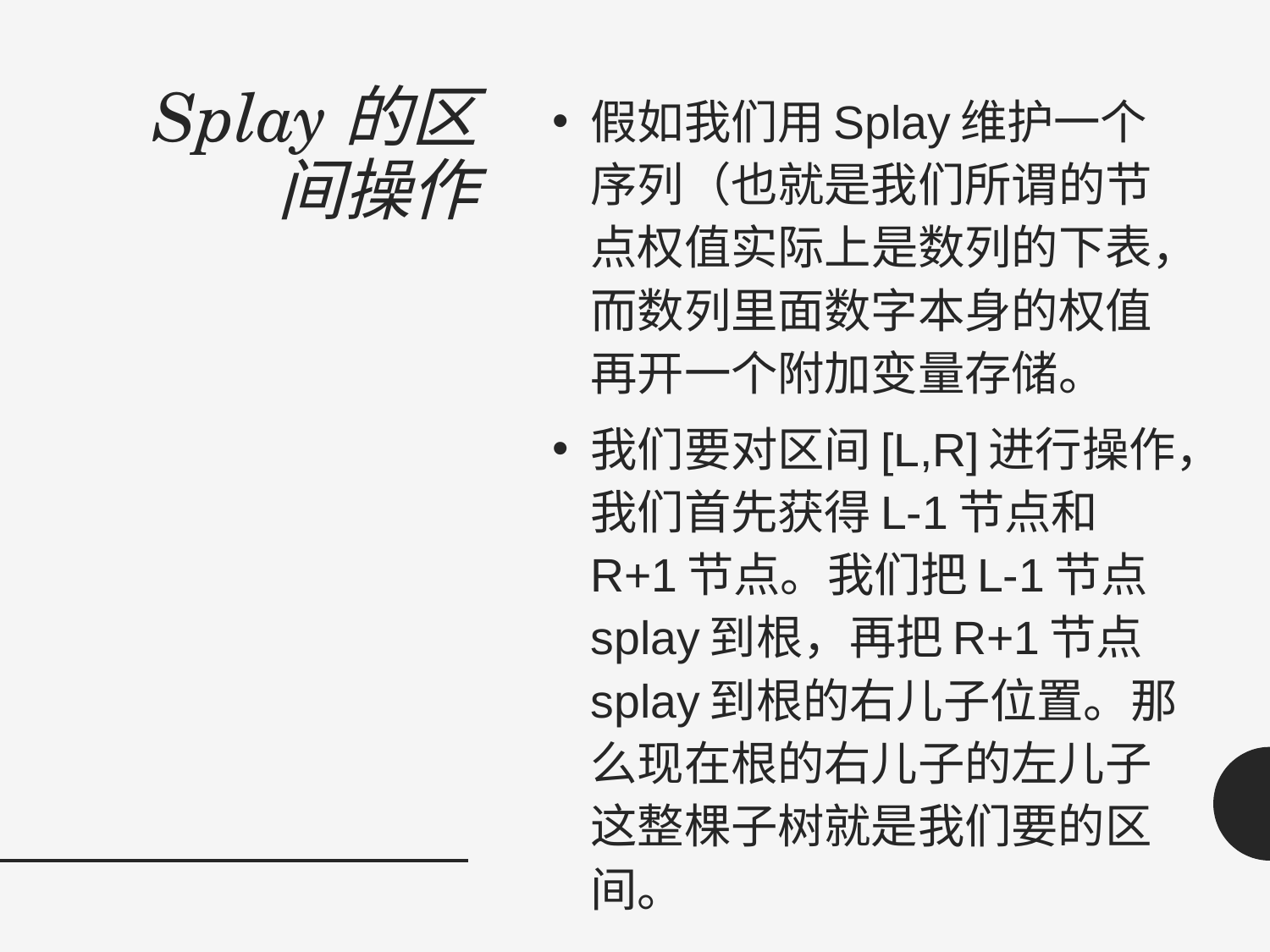

Splay的区间操作
假如我们用Splay维护一个序列（也就是我们所谓的节点权值实际上是数列的下表，而数列里面数字本身的权值再开一个附加变量存储。
我们要对区间[L,R]进行操作，我们首先获得L-1节点和R+1节点。我们把L-1节点splay到根，再把R+1节点splay到根的右儿子位置。那么现在根的右儿子的左儿子这整棵子树就是我们要的区间。